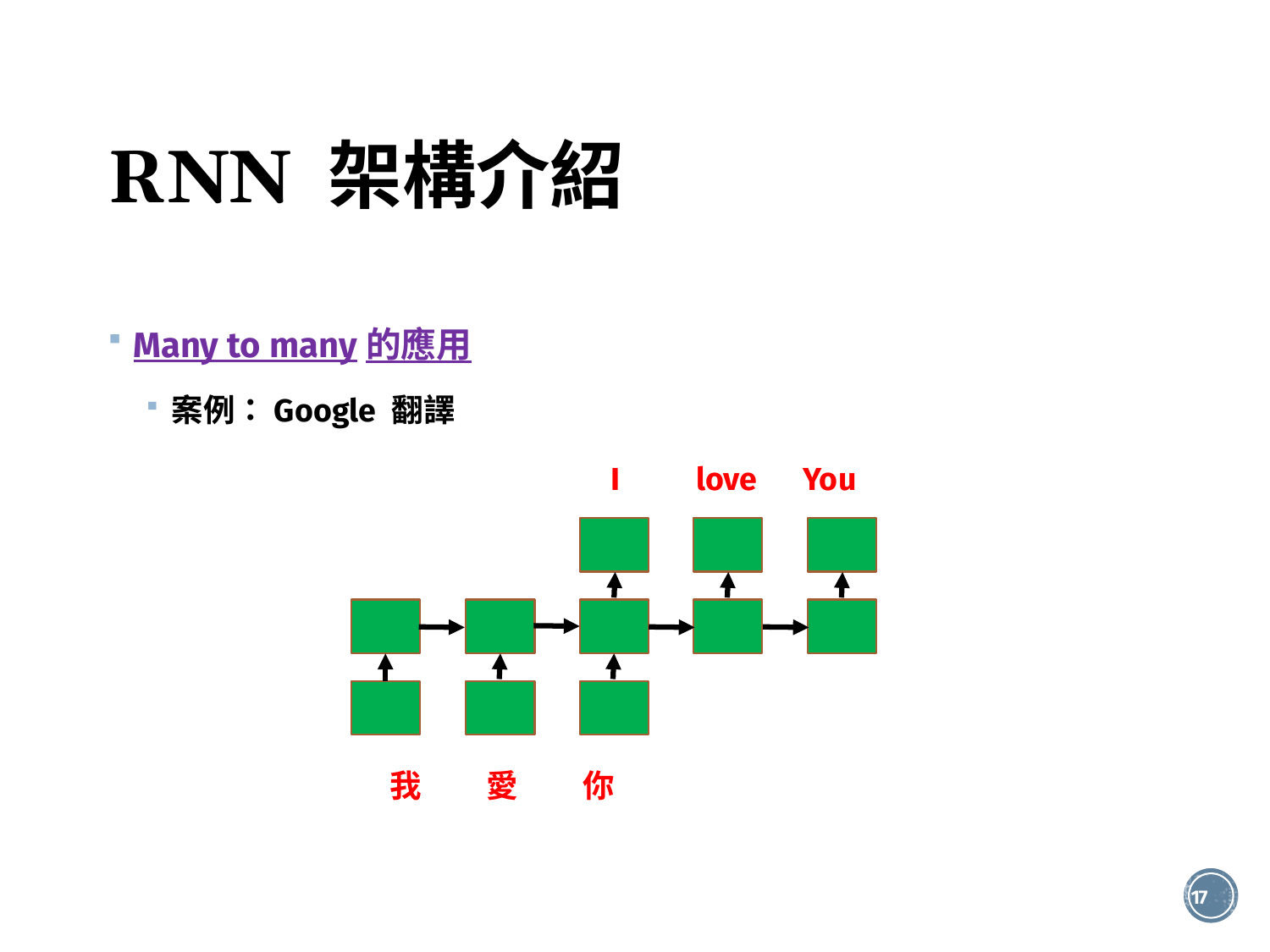

# RNN 架構介紹
Many to many的應用
案例：Google 翻譯
I          love      You

我         愛         你
17